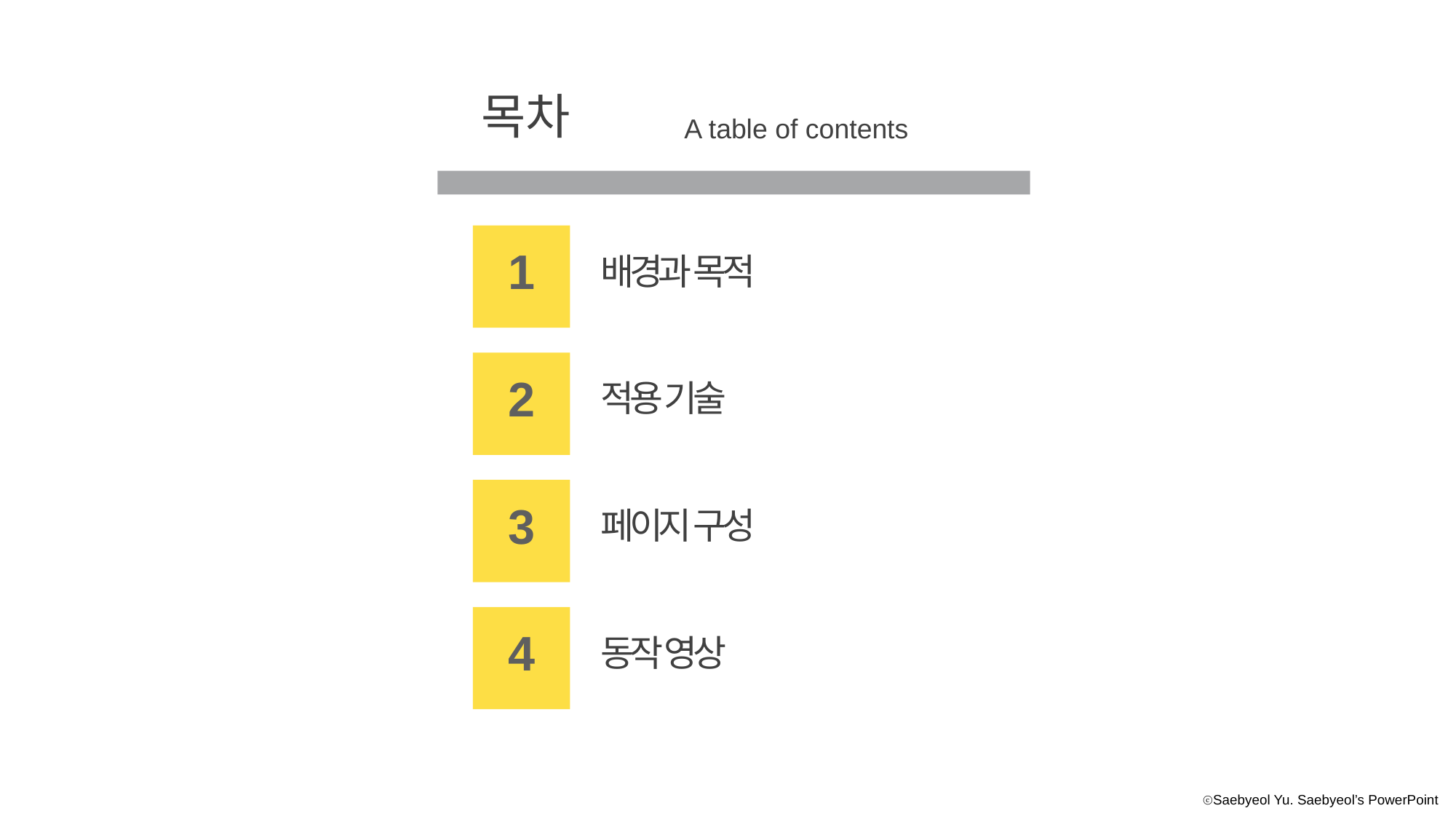

목차
A table of contents

1
배경과 목적

2
적용 기술

3
페이지 구성

4
동작 영상